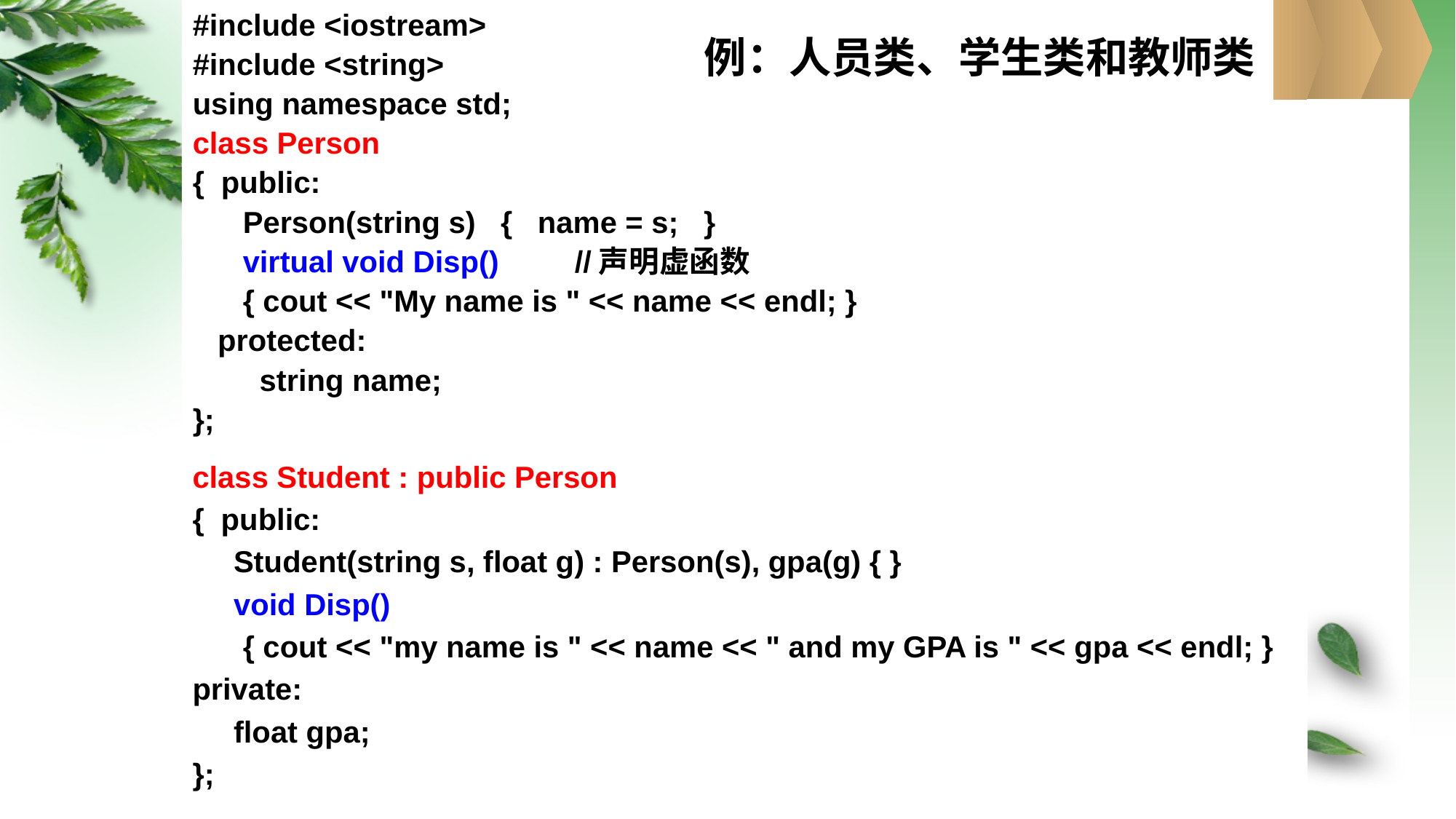

#include <iostream>
#include <string>
using namespace std;
class Person
{  public:
      Person(string s)   {   name = s;   }
      virtual void Disp()         //声明虚函数
      { cout << "My name is " << name << endl; }
   protected:
        string name;
};
例：人员类、学生类和教师类
class Student : public Person
{  public:
	Student(string s, float g) : Person(s), gpa(g) { }
	void Disp()
      { cout << "my name is " << name << " and my GPA is " << gpa << endl; }
private:
	float gpa;
};